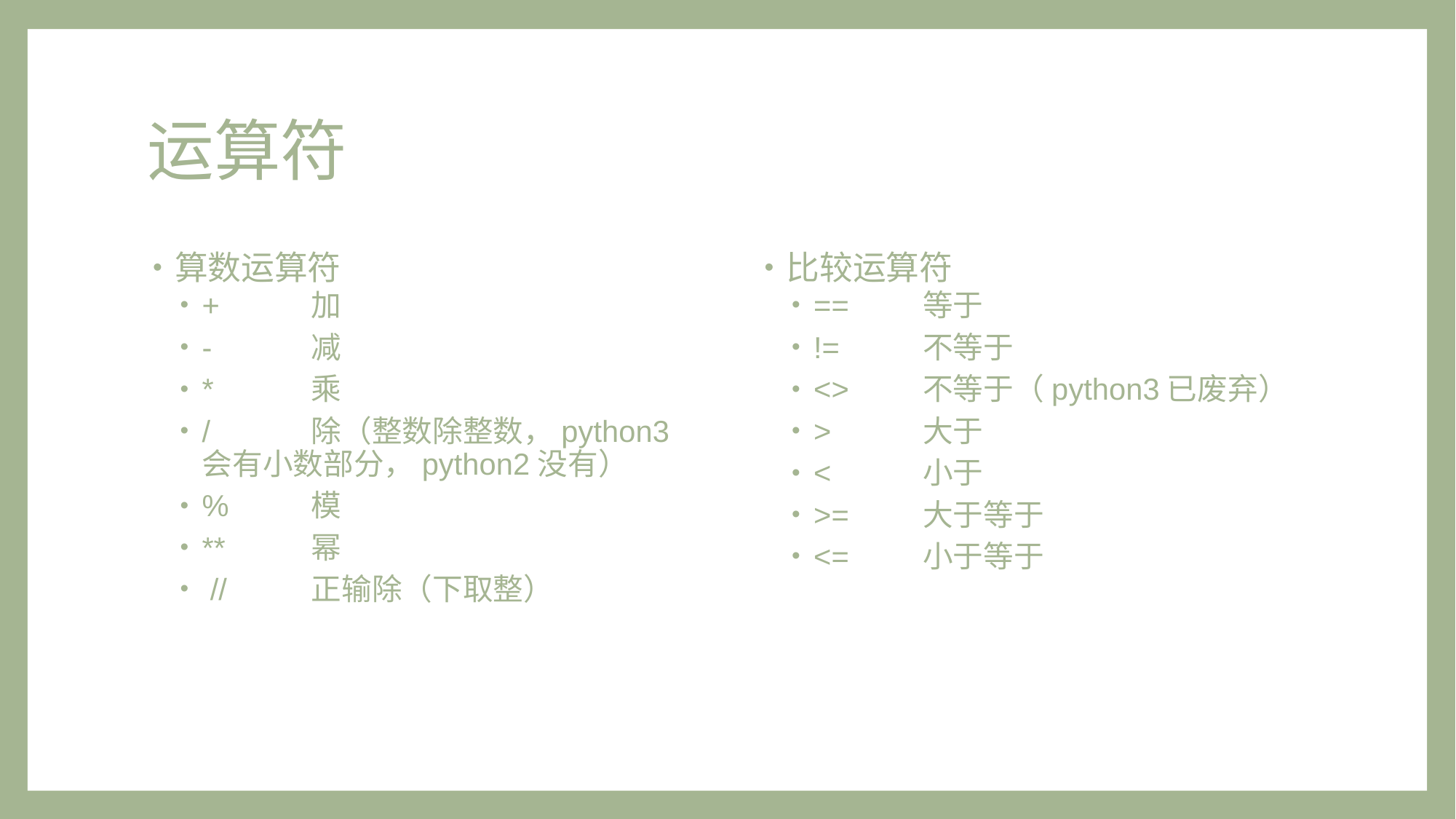

# 运算符
算数运算符
+	加
-	减
*	乘
/	除（整数除整数，python3会有小数部分，python2没有）
%	模
**	幂
 //	正输除（下取整）
比较运算符
==	等于
!=	不等于
<>	不等于（python3已废弃）
>	大于
<	小于
>=	大于等于
<=	小于等于